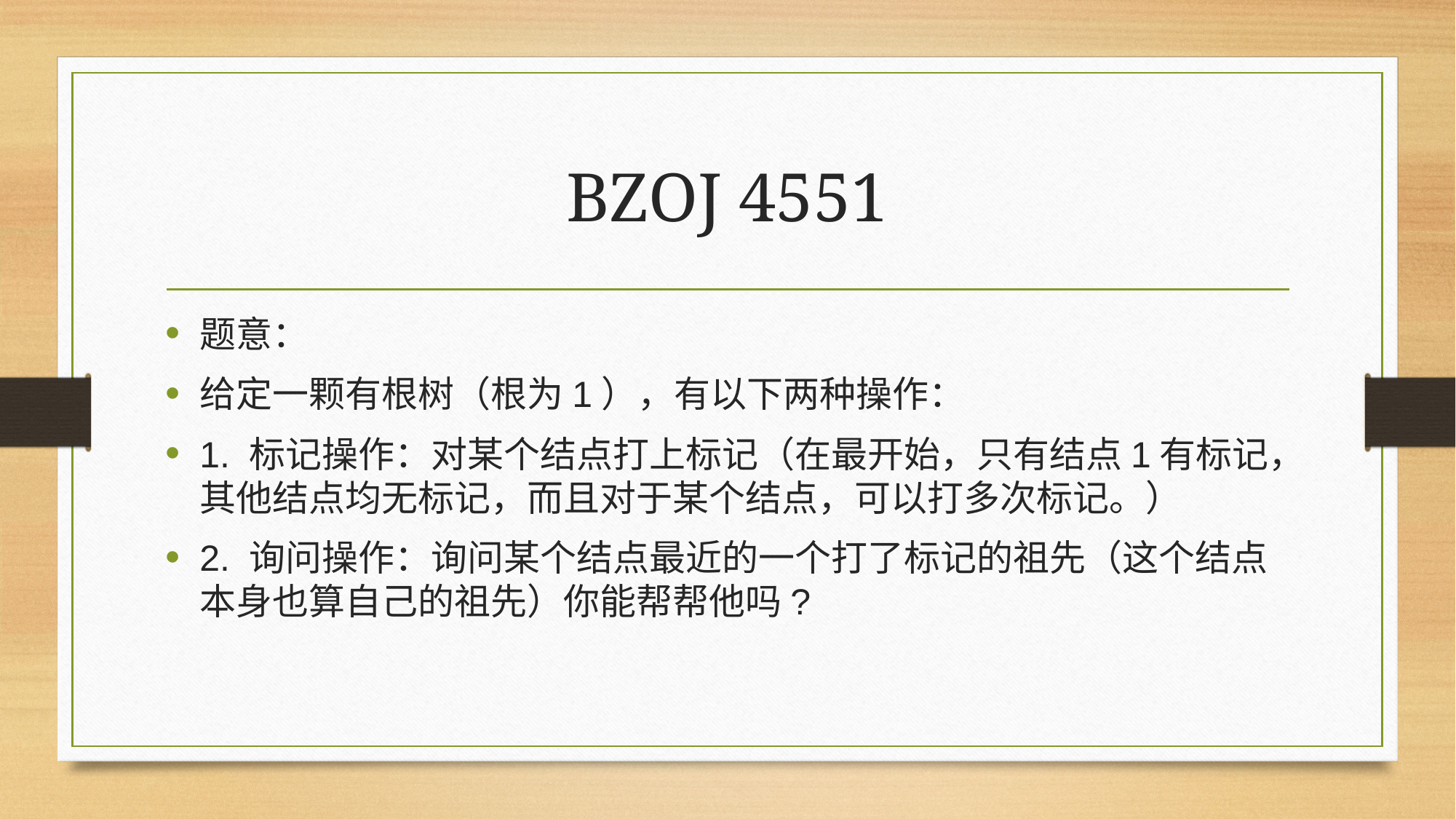

# BZOJ 4551
题意：
给定一颗有根树（根为1），有以下两种操作：
1. 标记操作：对某个结点打上标记（在最开始，只有结点1有标记，其他结点均无标记，而且对于某个结点，可以打多次标记。）
2. 询问操作：询问某个结点最近的一个打了标记的祖先（这个结点本身也算自己的祖先）你能帮帮他吗?